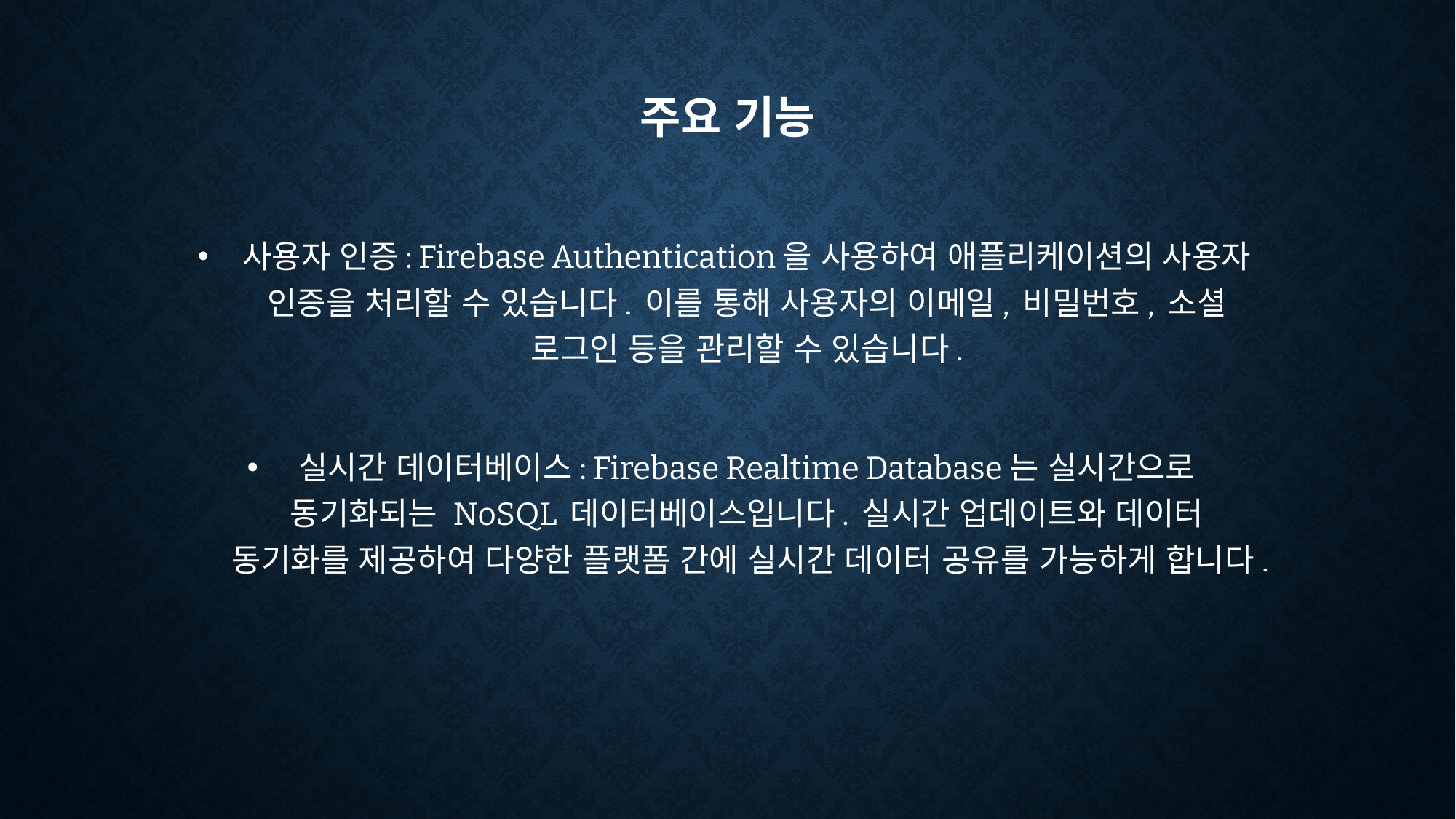

# 주요 기능
사용자 인증: Firebase Authentication을 사용하여 애플리케이션의 사용자 인증을 처리할 수 있습니다. 이를 통해 사용자의 이메일, 비밀번호, 소셜 로그인 등을 관리할 수 있습니다.

실시간 데이터베이스: Firebase Realtime Database는 실시간으로 동기화되는 NoSQL 데이터베이스입니다. 실시간 업데이트와 데이터 동기화를 제공하여 다양한 플랫폼 간에 실시간 데이터 공유를 가능하게 합니다.